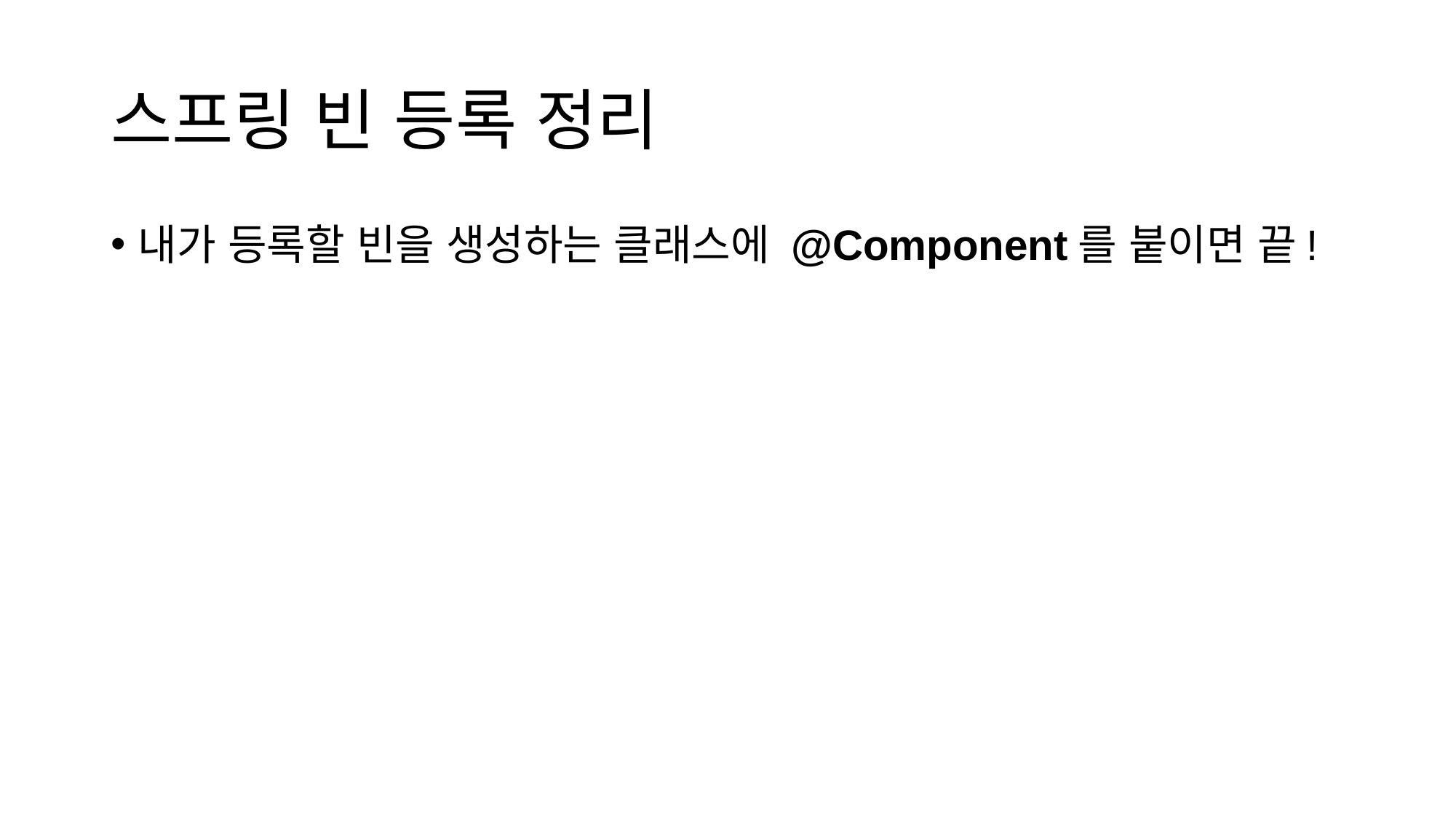

# 스프링 빈 등록 정리
내가 등록할 빈을 생성하는 클래스에 @Component를 붙이면 끝!